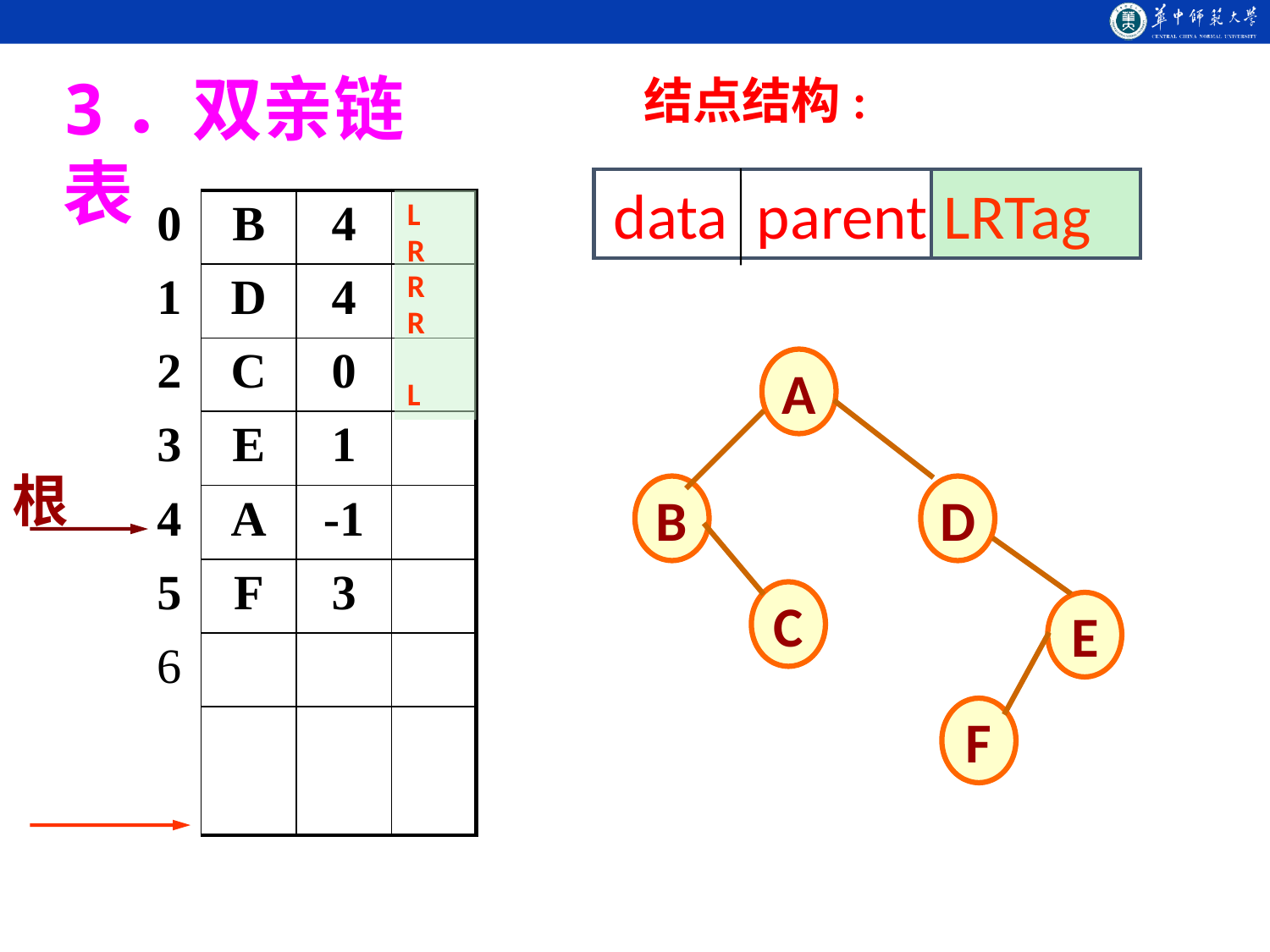

3．双亲链表
结点结构:
 data  parent

LRTag
| 0 | B | 4 |  |
| --- | --- | --- | --- |
| 1 | D | 4 |  |
| 2 | C | 0 |  |
| 3 | E | 1 |  |
| 4 | A | -1 |  |
| 5 | F | 3 |  |
| 6 |  |  |  |
|  |  |  |  |
L
R
R
R

L
A

B
D

C
E

F
根